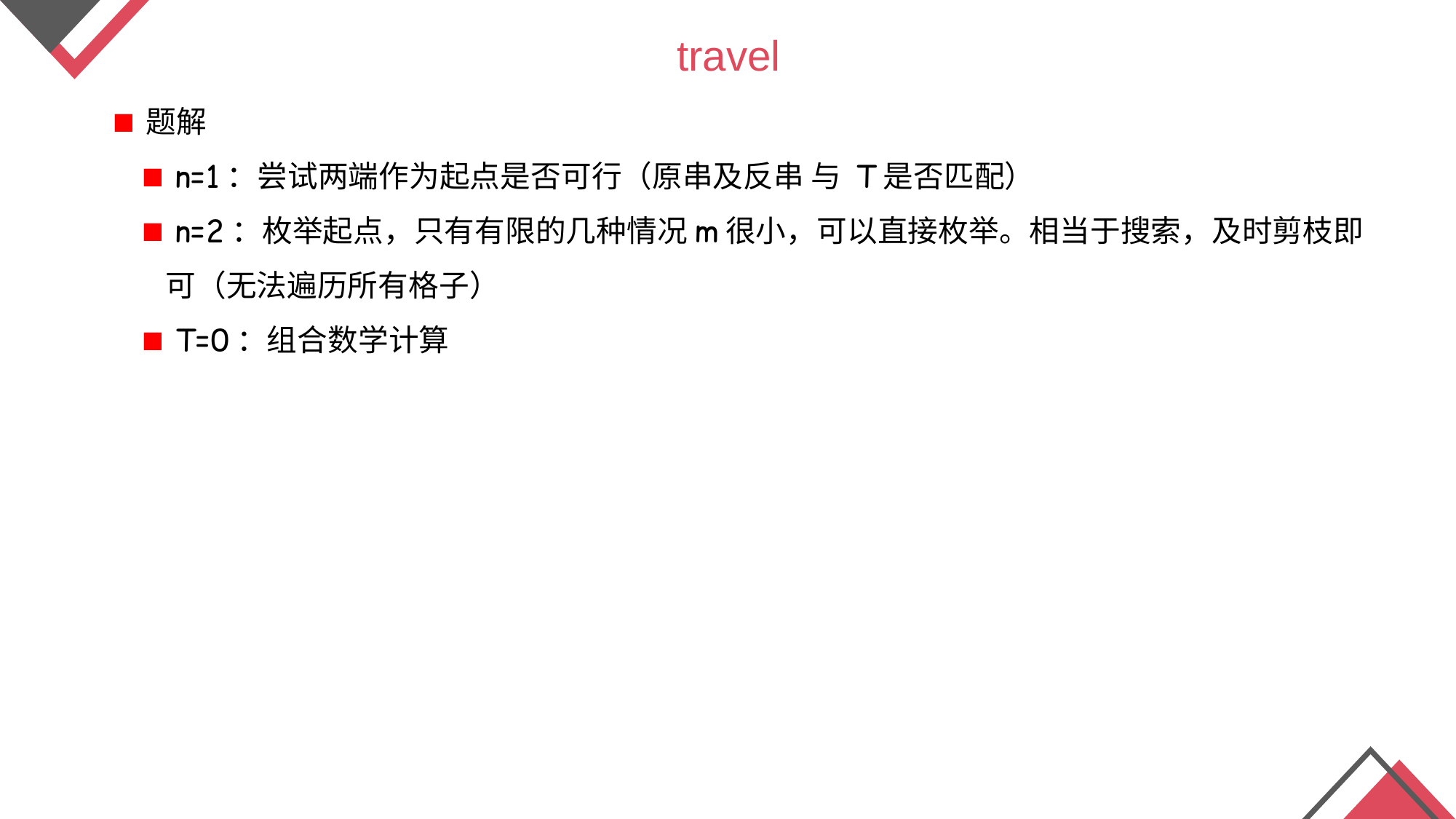

travel
 题解
 n=1：尝试两端作为起点是否可行（原串及反串 与 T是否匹配）
 n=2：枚举起点，只有有限的几种情况m很小，可以直接枚举。相当于搜索，及时剪枝即可（无法遍历所有格子）
 T=0：组合数学计算